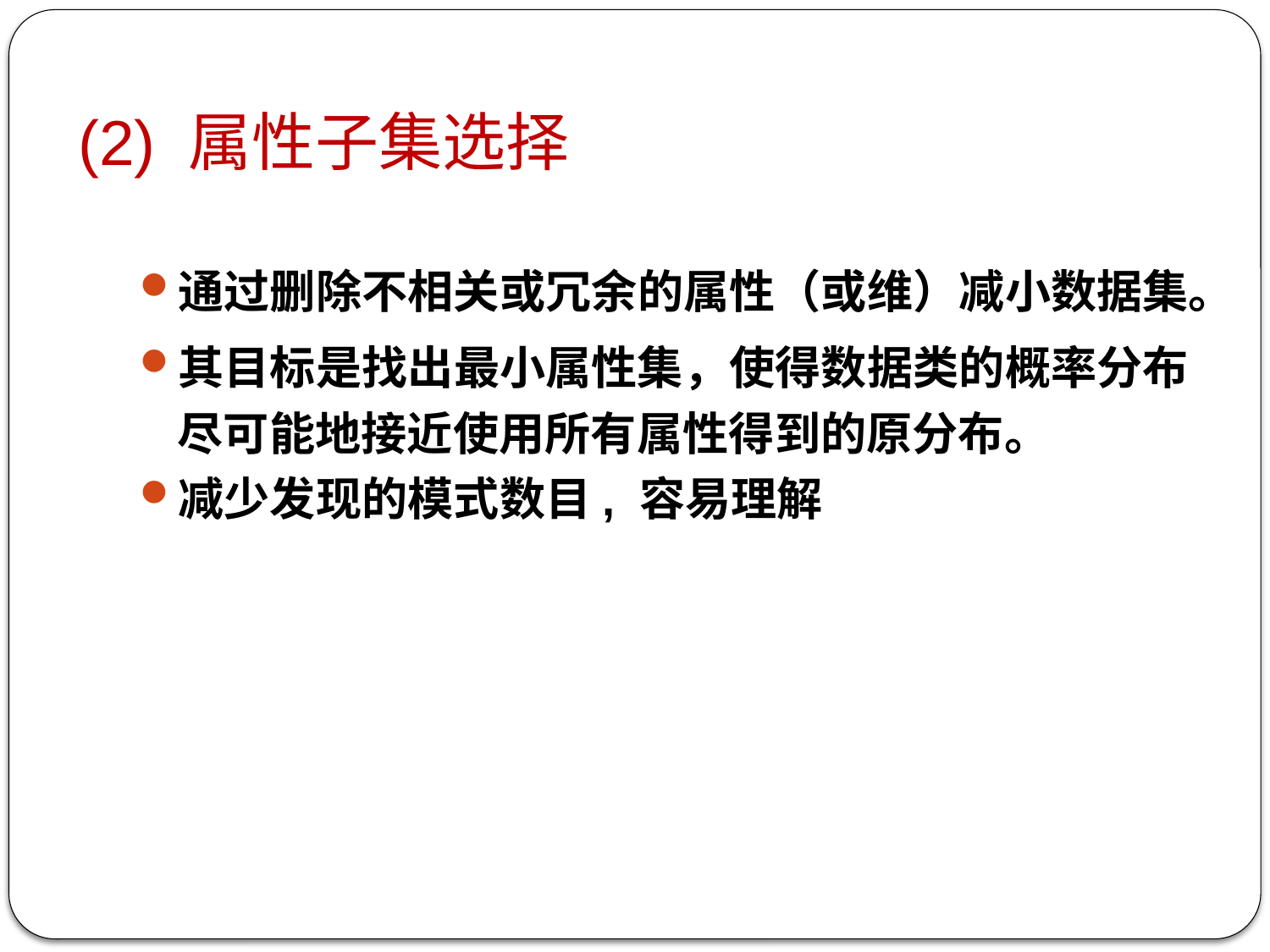

# (2) 属性子集选择
通过删除不相关或冗余的属性（或维）减小数据集。
其目标是找出最小属性集，使得数据类的概率分布尽可能地接近使用所有属性得到的原分布。
减少发现的模式数目, 容易理解